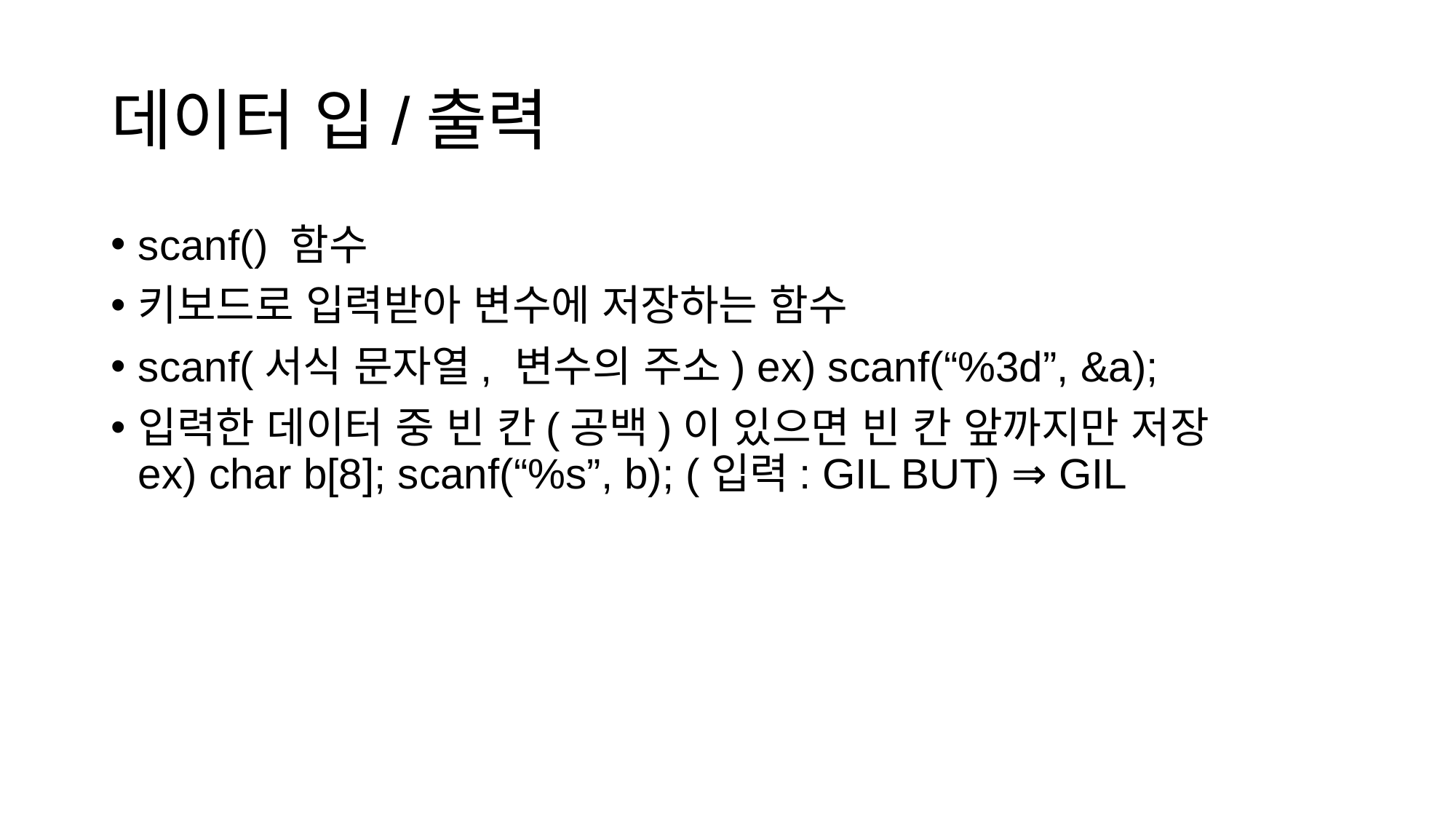

# 데이터 입/출력
scanf() 함수
키보드로 입력받아 변수에 저장하는 함수
scanf(서식 문자열, 변수의 주소) ex) scanf(“%3d”, &a);
입력한 데이터 중 빈 칸(공백)이 있으면 빈 칸 앞까지만 저장
ex) char b[8]; scanf(“%s”, b); (입력: GIL BUT) ⇒ GIL